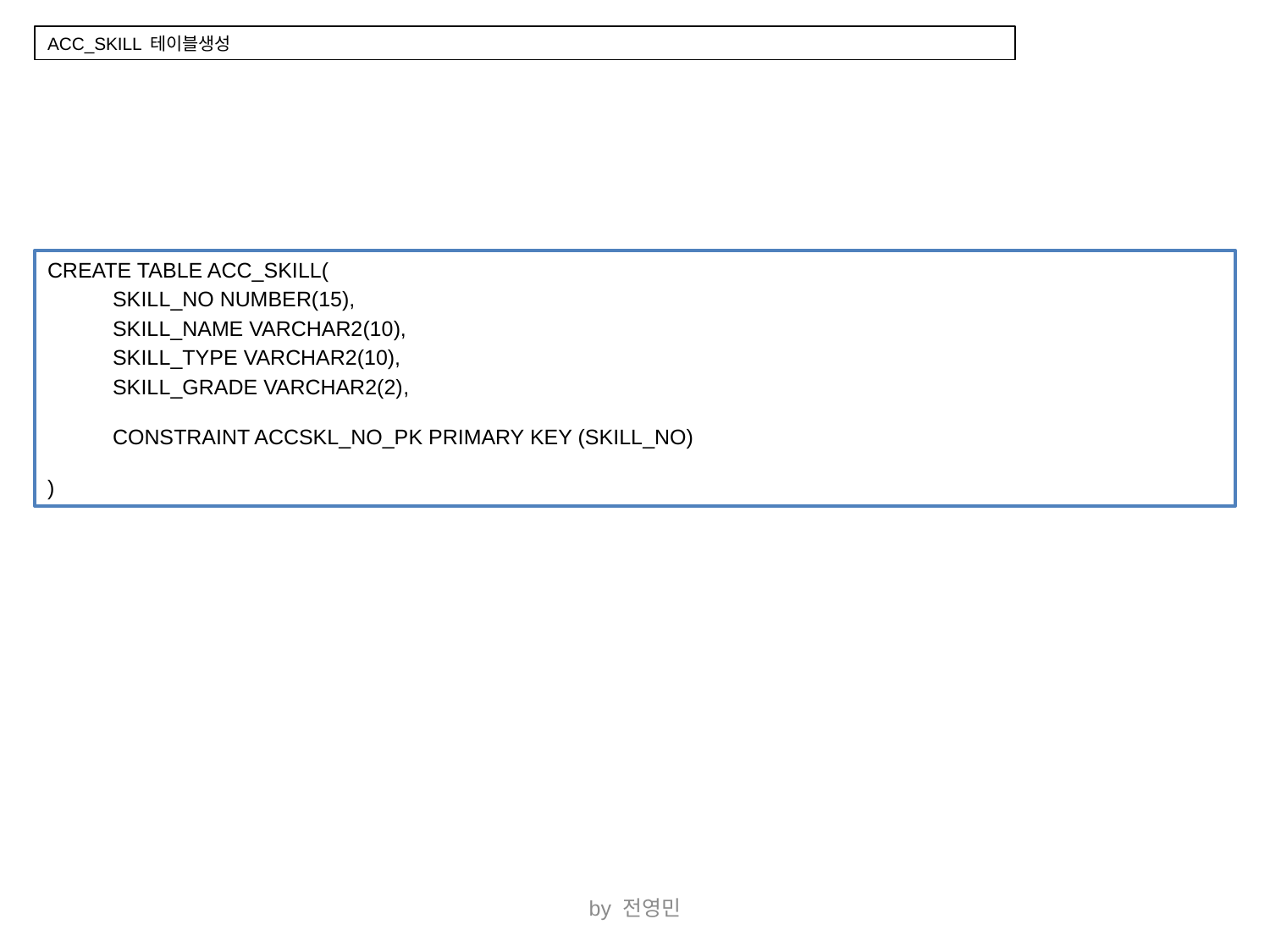

ACC_SKILL 테이블생성
CREATE TABLE ACC_SKILL(
           SKILL_NO NUMBER(15),
           SKILL_NAME VARCHAR2(10),
           SKILL_TYPE VARCHAR2(10),
           SKILL_GRADE VARCHAR2(2),

           CONSTRAINT ACCSKL_NO_PK PRIMARY KEY (SKILL_NO)

)
by 전영민